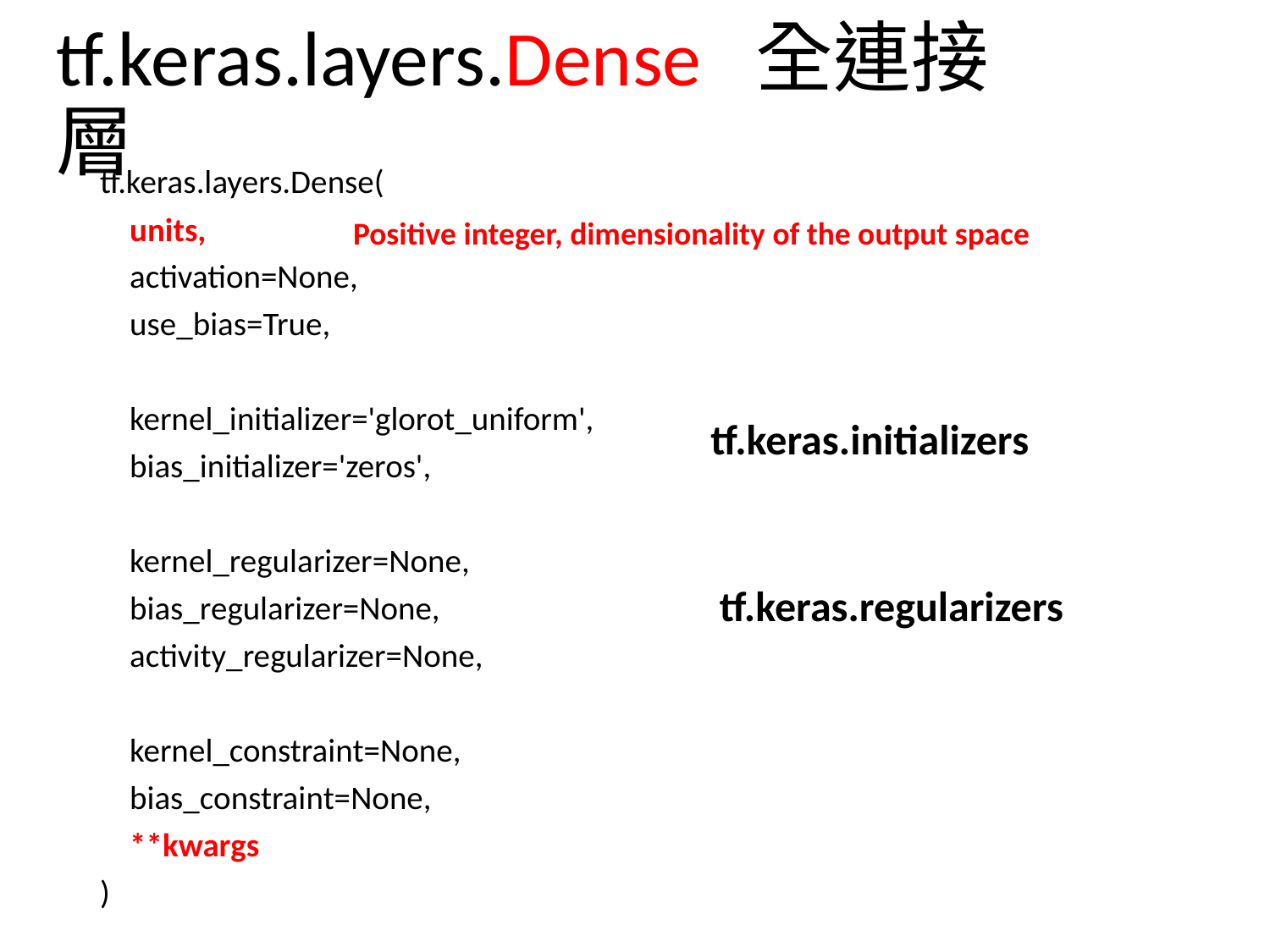

# tf.keras.layers.Dense  全連接層
tf.keras.layers.Dense(
    units,
    activation=None,
    use_bias=True,

    kernel_initializer='glorot_uniform',
    bias_initializer='zeros',

    kernel_regularizer=None,
    bias_regularizer=None,
    activity_regularizer=None,

    kernel_constraint=None,
    bias_constraint=None,
    **kwargs
)
Positive integer, dimensionality of the output space
tf.keras.initializers
tf.keras.regularizers